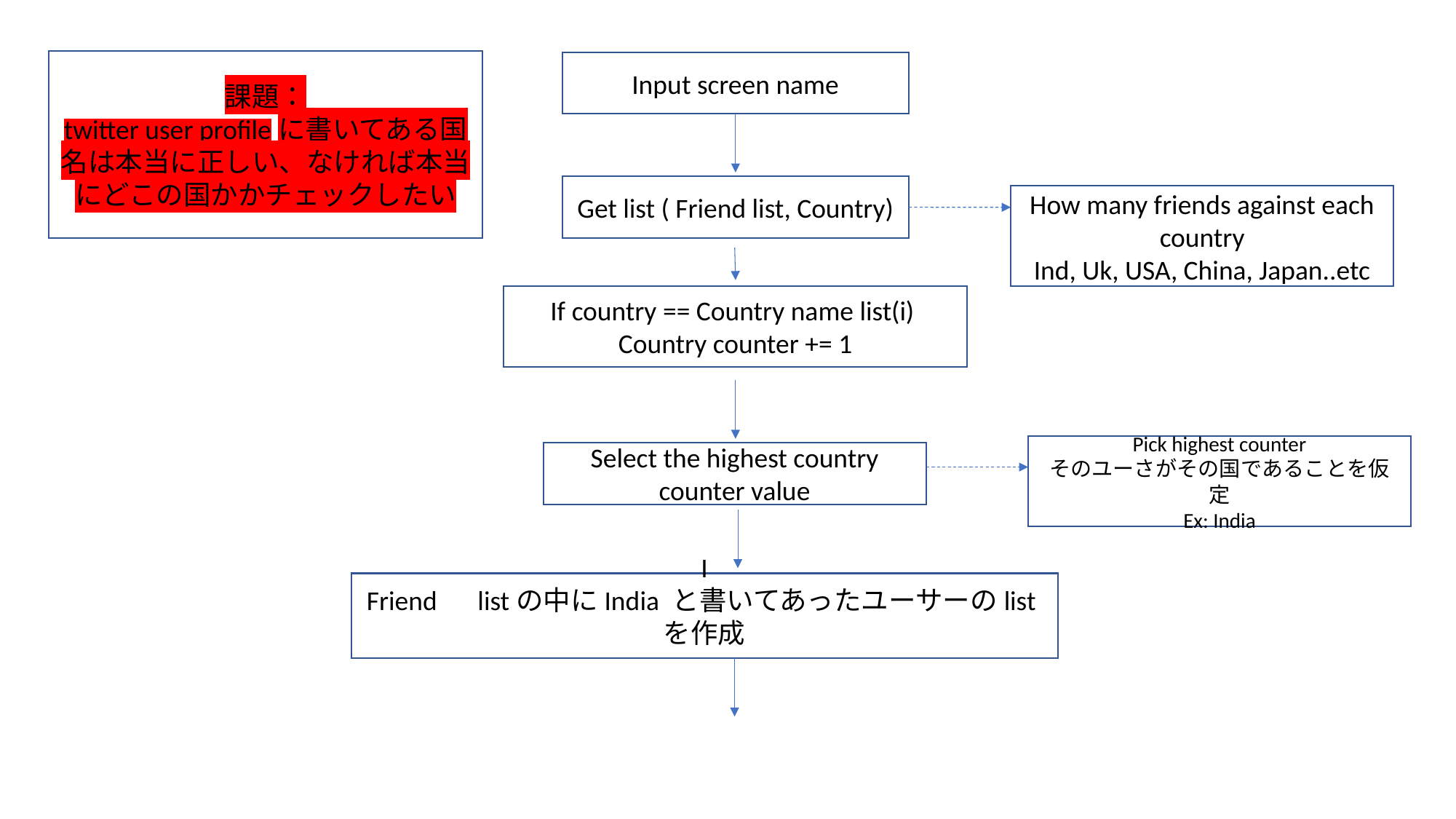

課題：
twitter user profileに書いてある国名は本当に正しい、なければ本当にどこの国かかチェックしたい
Input screen name
Get list ( Friend list, Country)
How many friends against each country
Ind, Uk, USA, China, Japan..etc

If country == Country name list(i)
Country counter += 1

Pick highest counter
そのユーさがその国であることを仮定
Ex: India
Select the highest country counter value
I
Friend　listの中にIndia と書いてあったユーサーのlistを作成